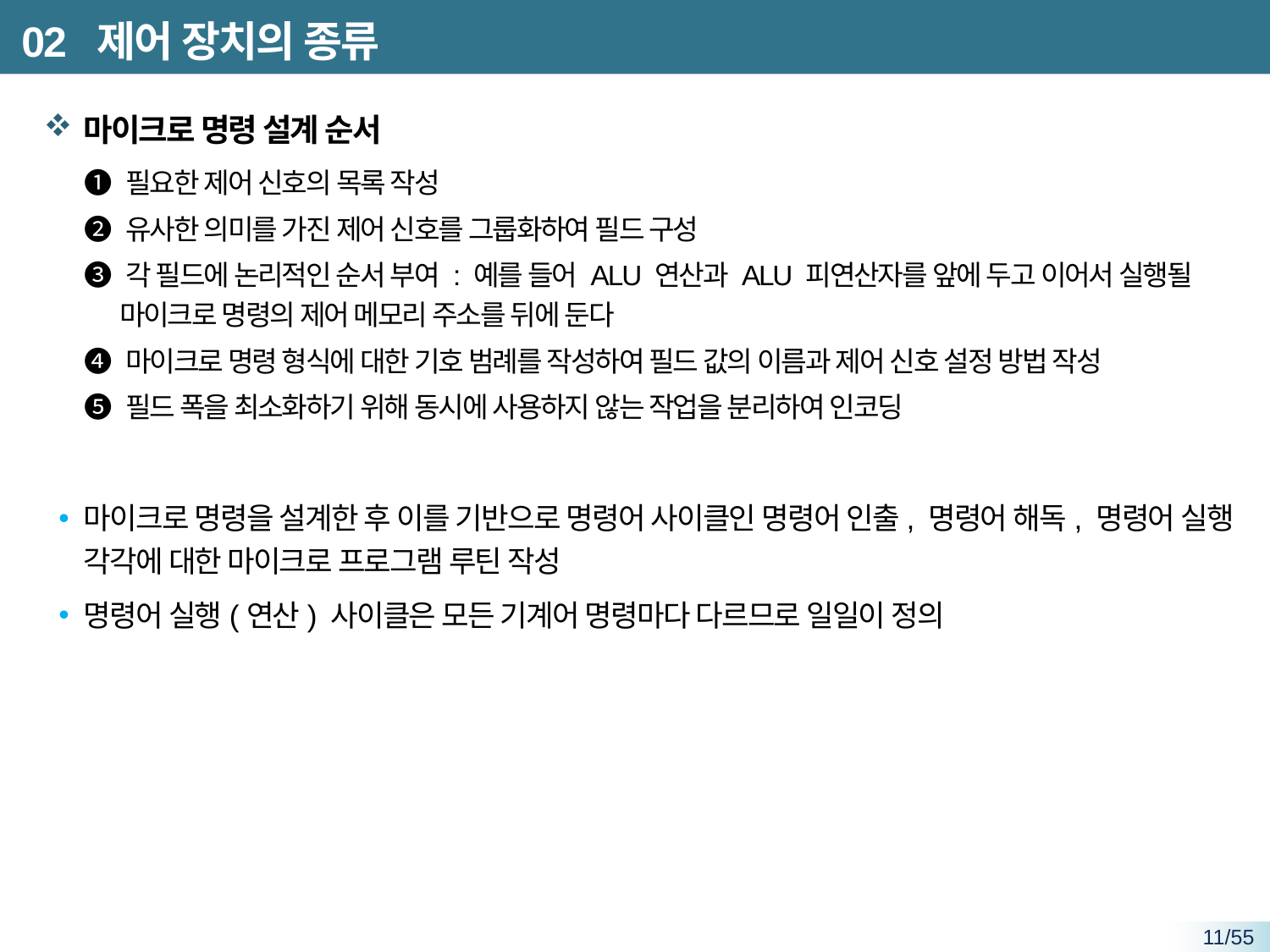

# 02  제어 장치의 종류
마이크로 명령 설계 순서
➊ 필요한 제어 신호의 목록 작성
➋ 유사한 의미를 가진 제어 신호를 그룹화하여 필드 구성
➌ 각 필드에 논리적인 순서 부여 : 예를 들어 ALU 연산과 ALU 피연산자를 앞에 두고 이어서 실행될 마이크로 명령의 제어 메모리 주소를 뒤에 둔다
➍ 마이크로 명령 형식에 대한 기호 범례를 작성하여 필드 값의 이름과 제어 신호 설정 방법 작성
➎ 필드 폭을 최소화하기 위해 동시에 사용하지 않는 작업을 분리하여 인코딩

마이크로 명령을 설계한 후 이를 기반으로 명령어 사이클인 명령어 인출, 명령어 해독, 명령어 실행 각각에 대한 마이크로 프로그램 루틴 작성
명령어 실행(연산) 사이클은 모든 기계어 명령마다 다르므로 일일이 정의